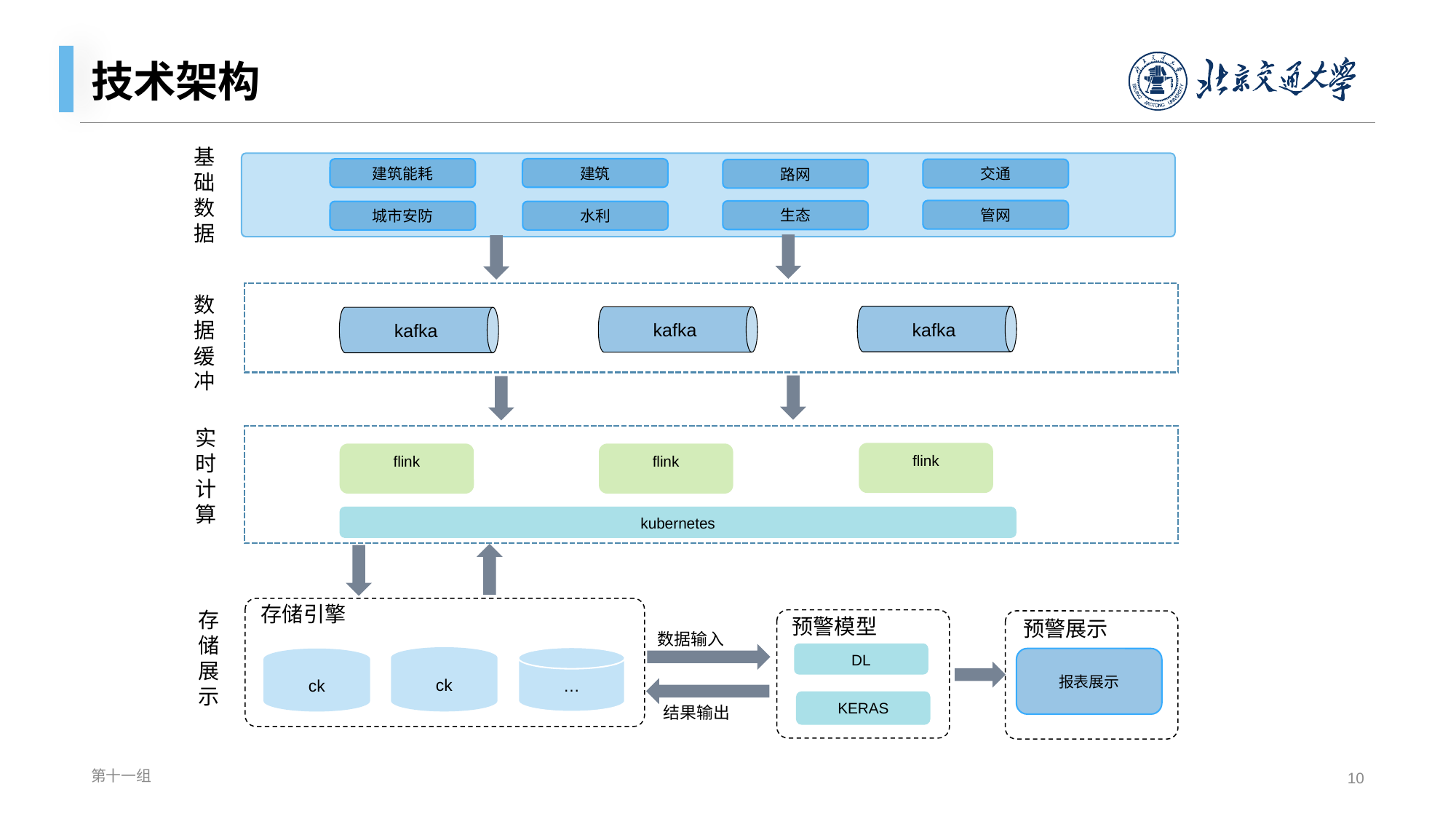

# 技术架构
基
础
数
据

建筑
建筑能耗
交通
路网
管网
生态
城市安防
水利

kafka
kafka
kafka

数
据
缓
冲

实
时
计
算

flink
flink
flink
kubernetes

存储引擎

存
储
展
示
预警模型

预警展示

数据输入
DL

ck
…
报表展示
ck

KERAS
结果输出
第十一组
10